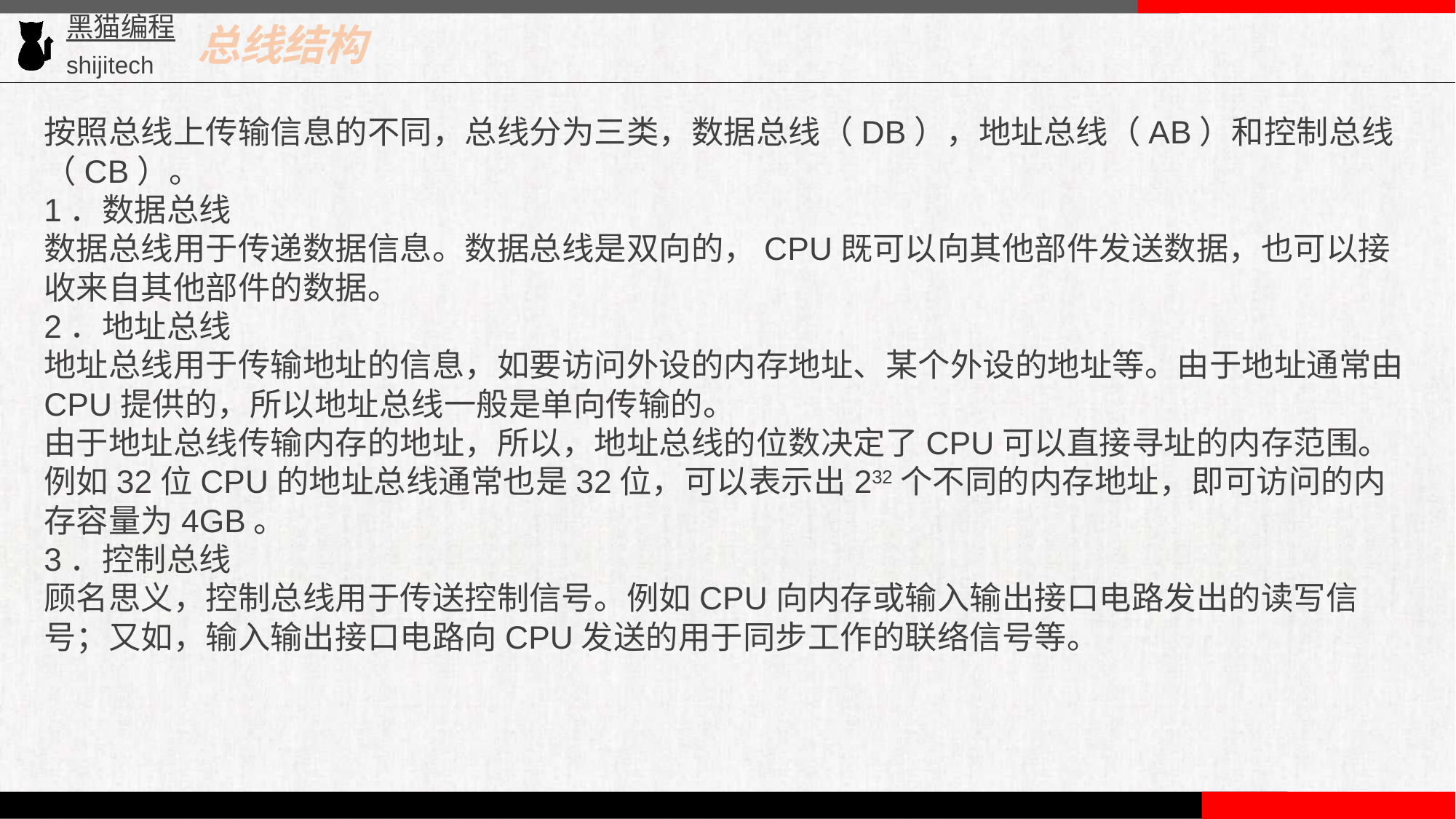

总线结构
按照总线上传输信息的不同，总线分为三类，数据总线（DB），地址总线（AB）和控制总线（CB）。
1．数据总线
数据总线用于传递数据信息。数据总线是双向的，CPU既可以向其他部件发送数据，也可以接收来自其他部件的数据。
2．地址总线
地址总线用于传输地址的信息，如要访问外设的内存地址、某个外设的地址等。由于地址通常由CPU提供的，所以地址总线一般是单向传输的。
由于地址总线传输内存的地址，所以，地址总线的位数决定了CPU可以直接寻址的内存范围。例如32位CPU的地址总线通常也是32位，可以表示出232个不同的内存地址，即可访问的内存容量为4GB。
3．控制总线
顾名思义，控制总线用于传送控制信号。例如CPU向内存或输入输出接口电路发出的读写信号；又如，输入输出接口电路向CPU发送的用于同步工作的联络信号等。